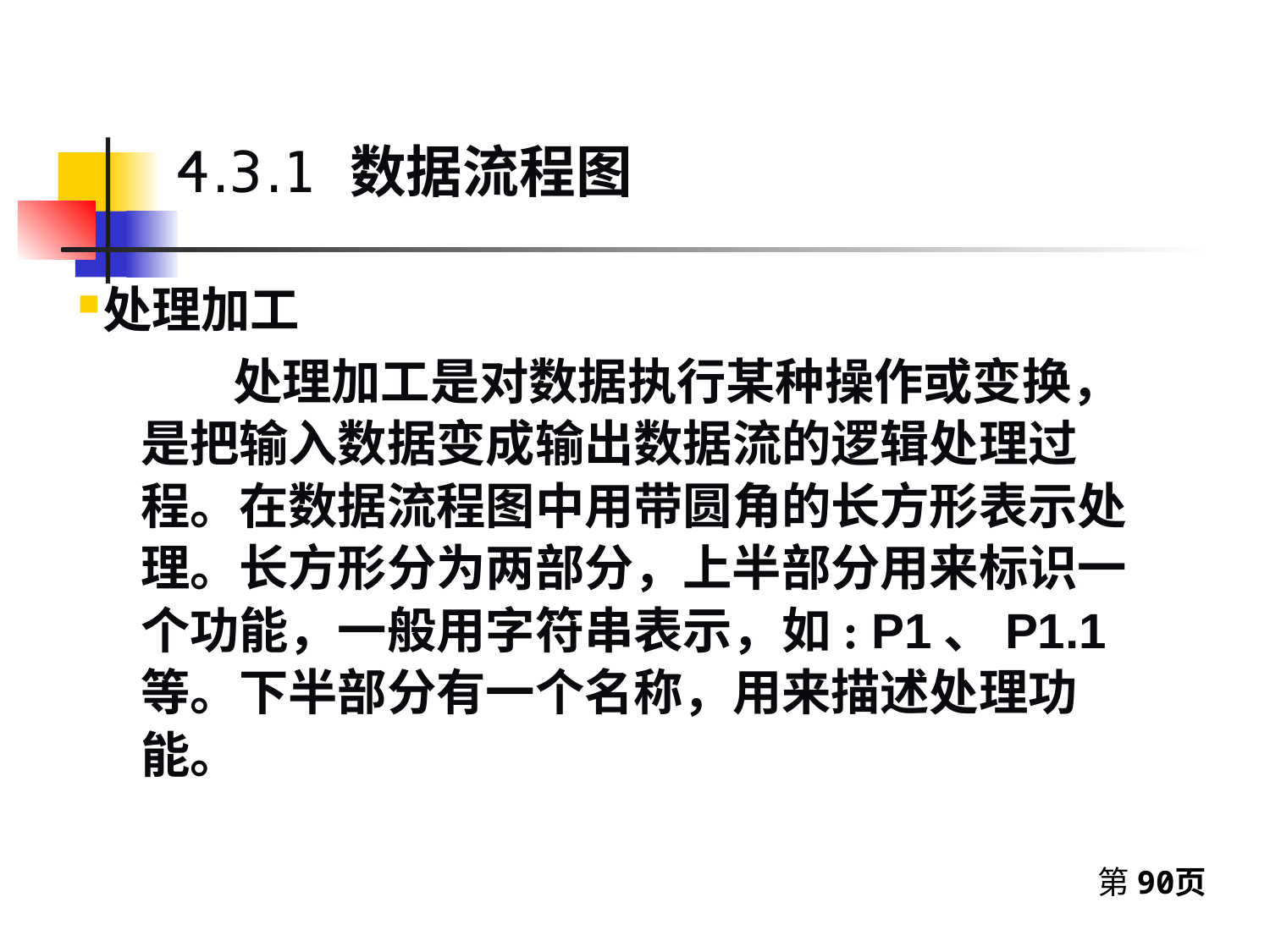

4.3.1 数据流程图
处理加工
       处理加工是对数据执行某种操作或变换，是把输入数据变成输出数据流的逻辑处理过程。在数据流程图中用带圆角的长方形表示处理。长方形分为两部分，上半部分用来标识一个功能，一般用字符串表示，如: P1、P1.1等。下半部分有一个名称，用来描述处理功能。